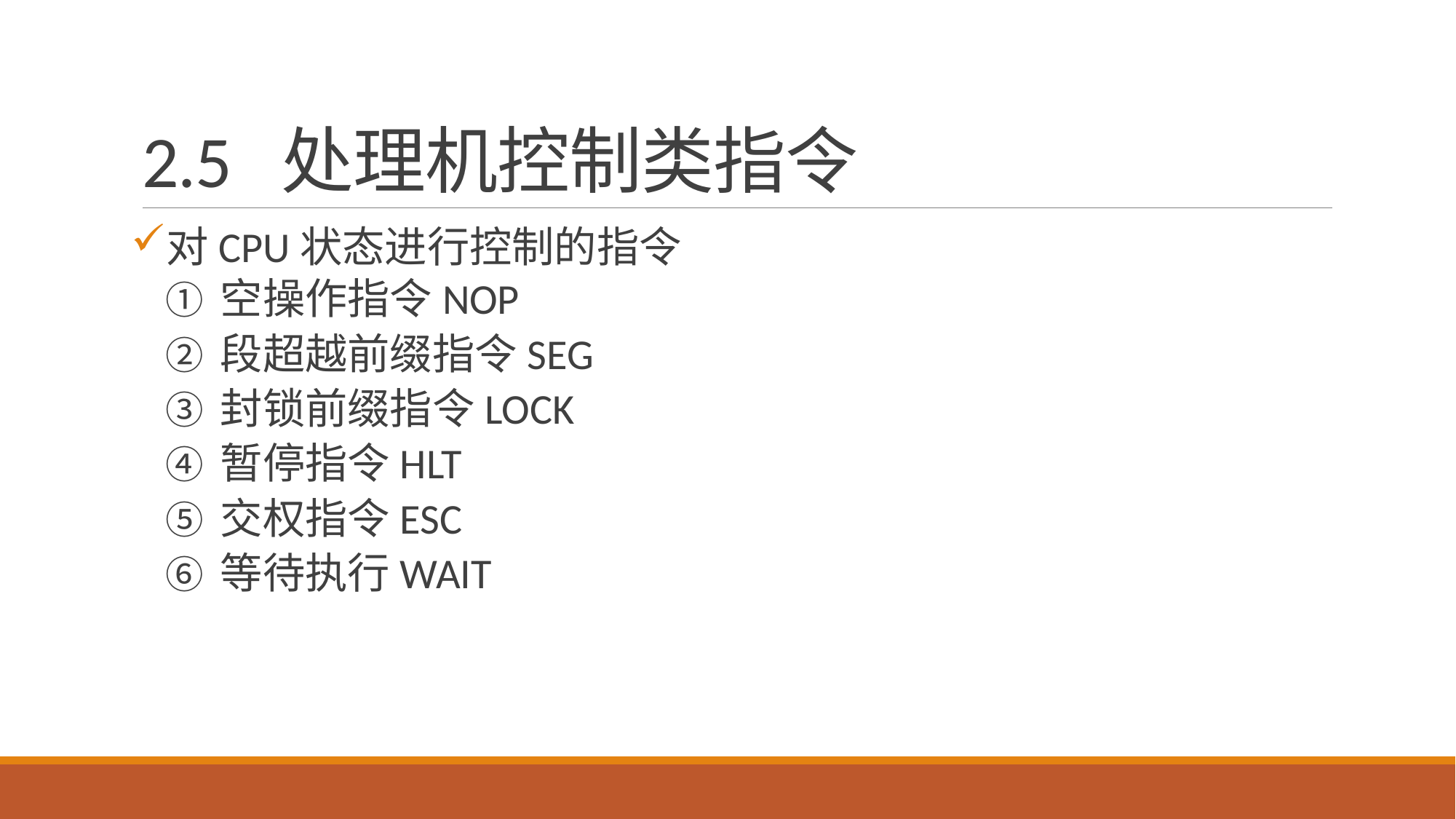

# 2.5  处理机控制类指令
对CPU状态进行控制的指令
空操作指令NOP
段超越前缀指令SEG
封锁前缀指令LOCK
暂停指令HLT
交权指令ESC
等待执行WAIT